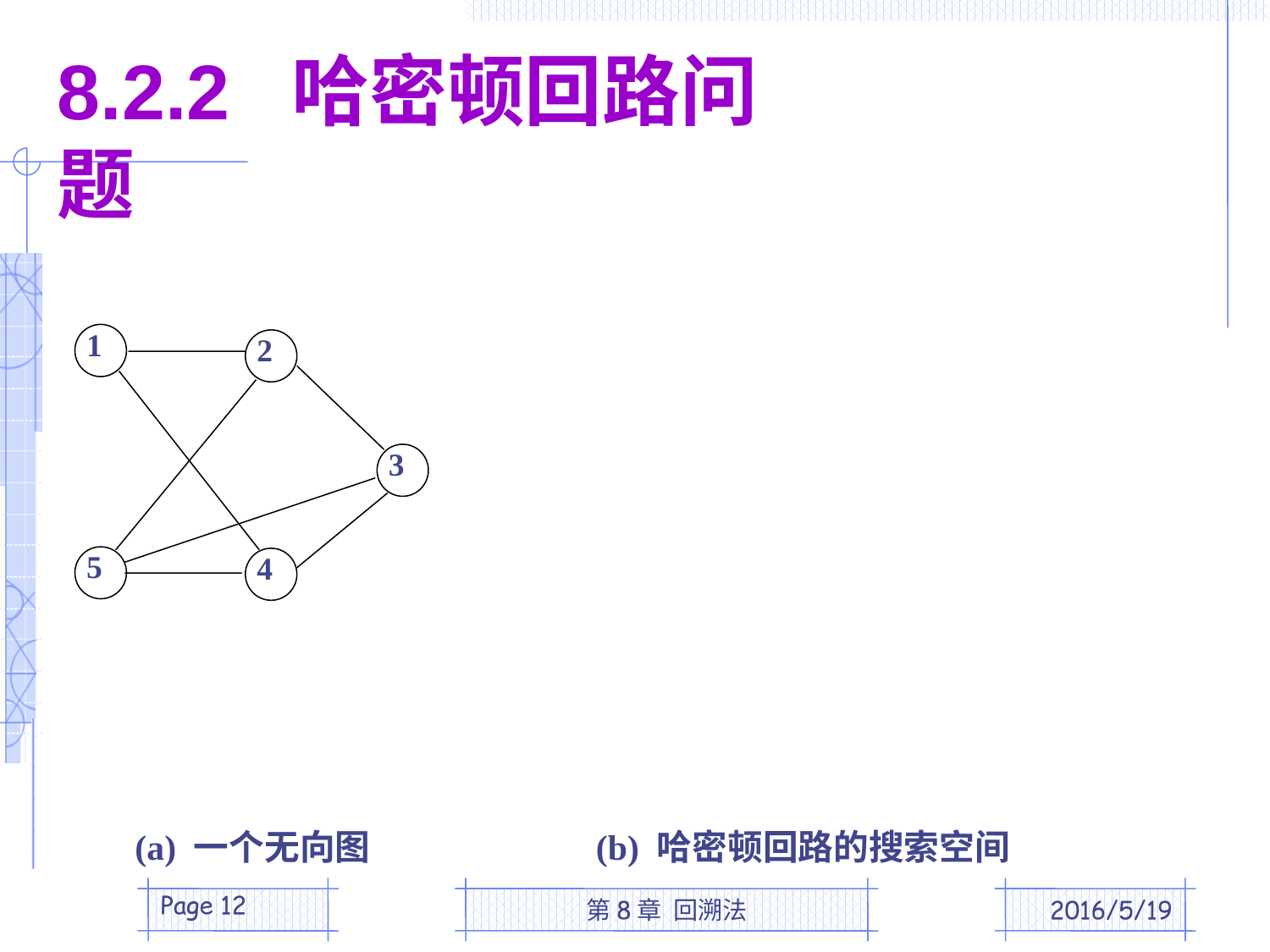

8.2.2  哈密顿回路问题

1
x1=1

2

x2=2
3
4

x3=3
5
6
7
x4=5

x4=4
8
9
11
10
17

x5=5
x5=4
12
13
14
15
16
19
18
20
21
1
2

3

5
4

(a) 一个无向图                           (b) 哈密顿回路的搜索空间
Page 12
第8章  回溯法
2016/5/19